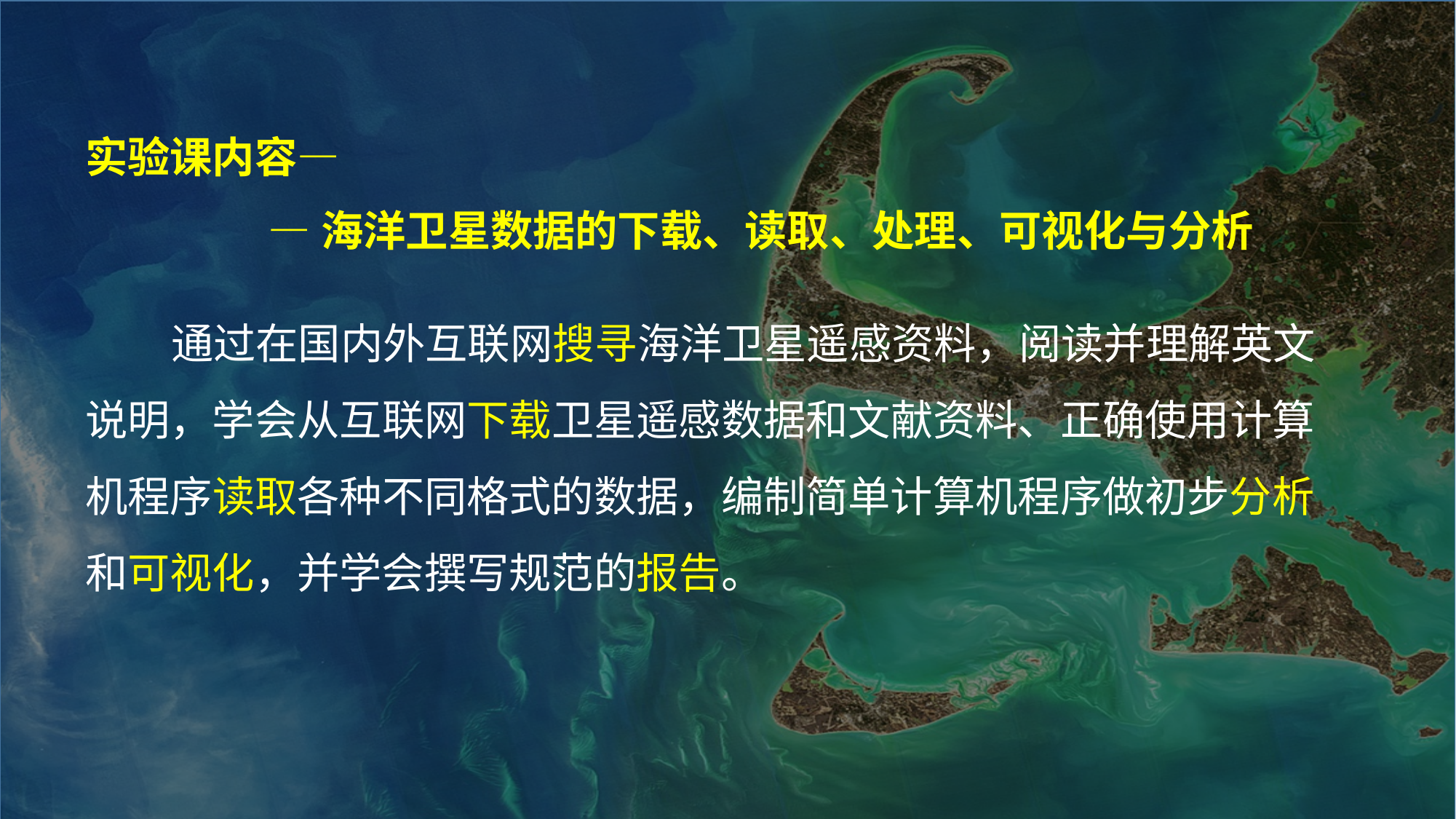

实验课内容—
                   —海洋卫星数据的下载、读取、处理、可视化与分析
        通过在国内外互联网搜寻海洋卫星遥感资料，阅读并理解英文说明，学会从互联网下载卫星遥感数据和文献资料、正确使用计算机程序读取各种不同格式的数据，编制简单计算机程序做初步分析和可视化，并学会撰写规范的报告。